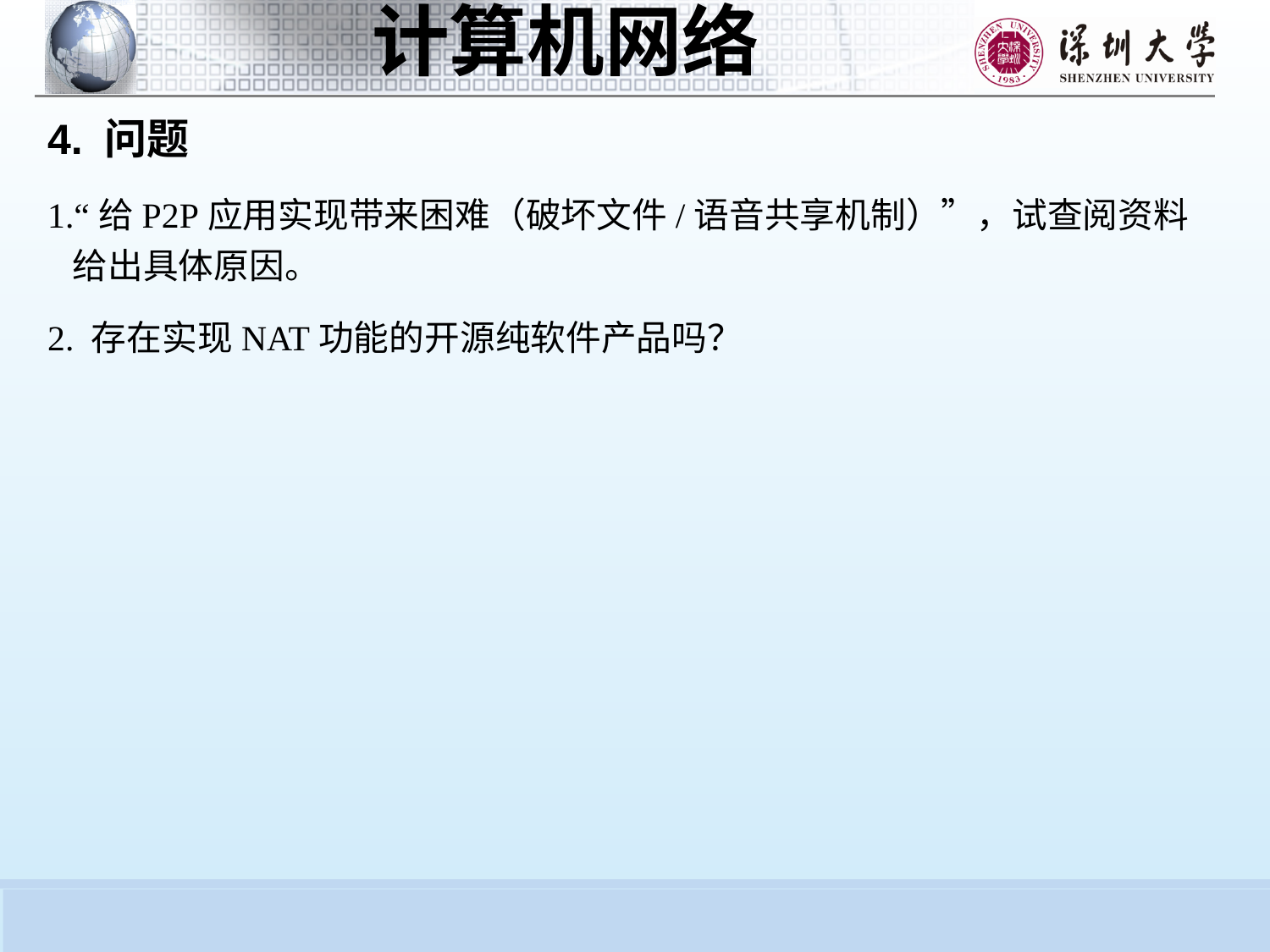

4. 问题
1.“给P2P应用实现带来困难（破坏文件/语音共享机制）”，试查阅资料给出具体原因。
2. 存在实现NAT功能的开源纯软件产品吗？